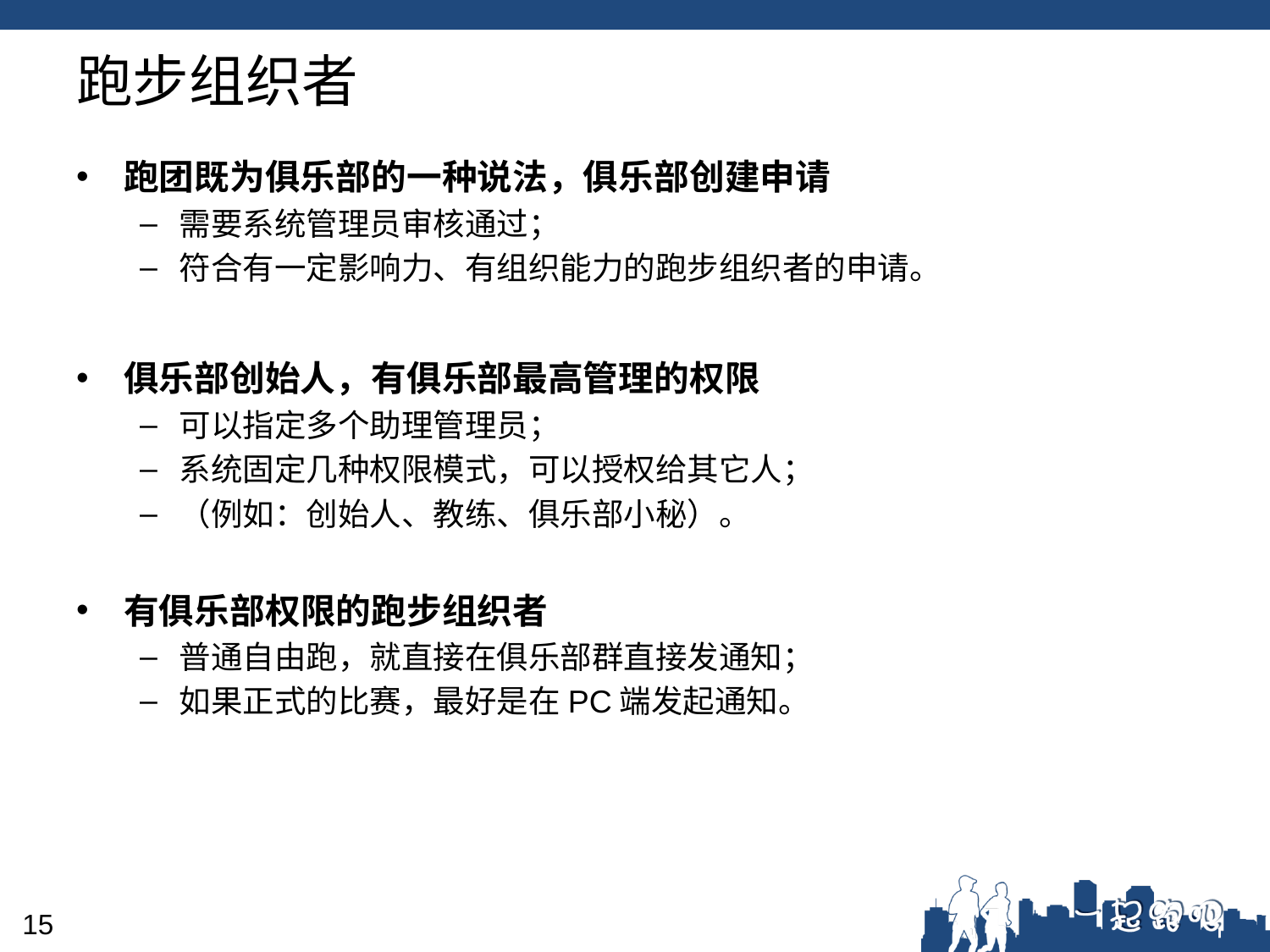

# 跑步组织者
跑团既为俱乐部的一种说法，俱乐部创建申请
需要系统管理员审核通过；
符合有一定影响力、有组织能力的跑步组织者的申请。

俱乐部创始人，有俱乐部最高管理的权限
可以指定多个助理管理员；
系统固定几种权限模式，可以授权给其它人；
（例如：创始人、教练、俱乐部小秘）。

有俱乐部权限的跑步组织者
普通自由跑，就直接在俱乐部群直接发通知；
如果正式的比赛，最好是在PC端发起通知。